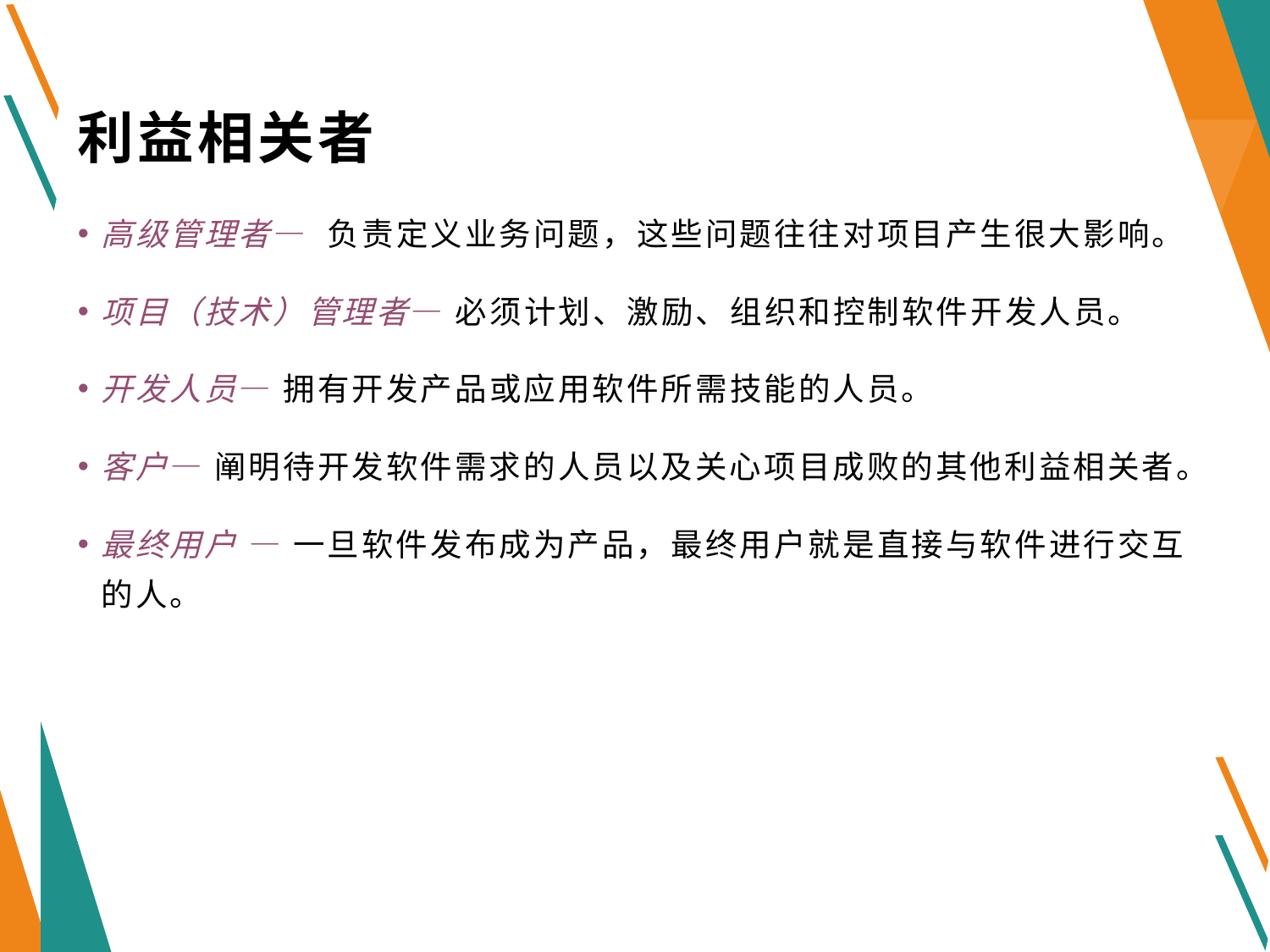

# 利益相关者
高级管理者—  负责定义业务问题，这些问题往往对项目产生很大影响。
项目（技术）管理者— 必须计划、激励、组织和控制软件开发人员。
开发人员— 拥有开发产品或应用软件所需技能的人员。
客户— 阐明待开发软件需求的人员以及关心项目成败的其他利益相关者。
最终用户 — 一旦软件发布成为产品，最终用户就是直接与软件进行交互的人。
4